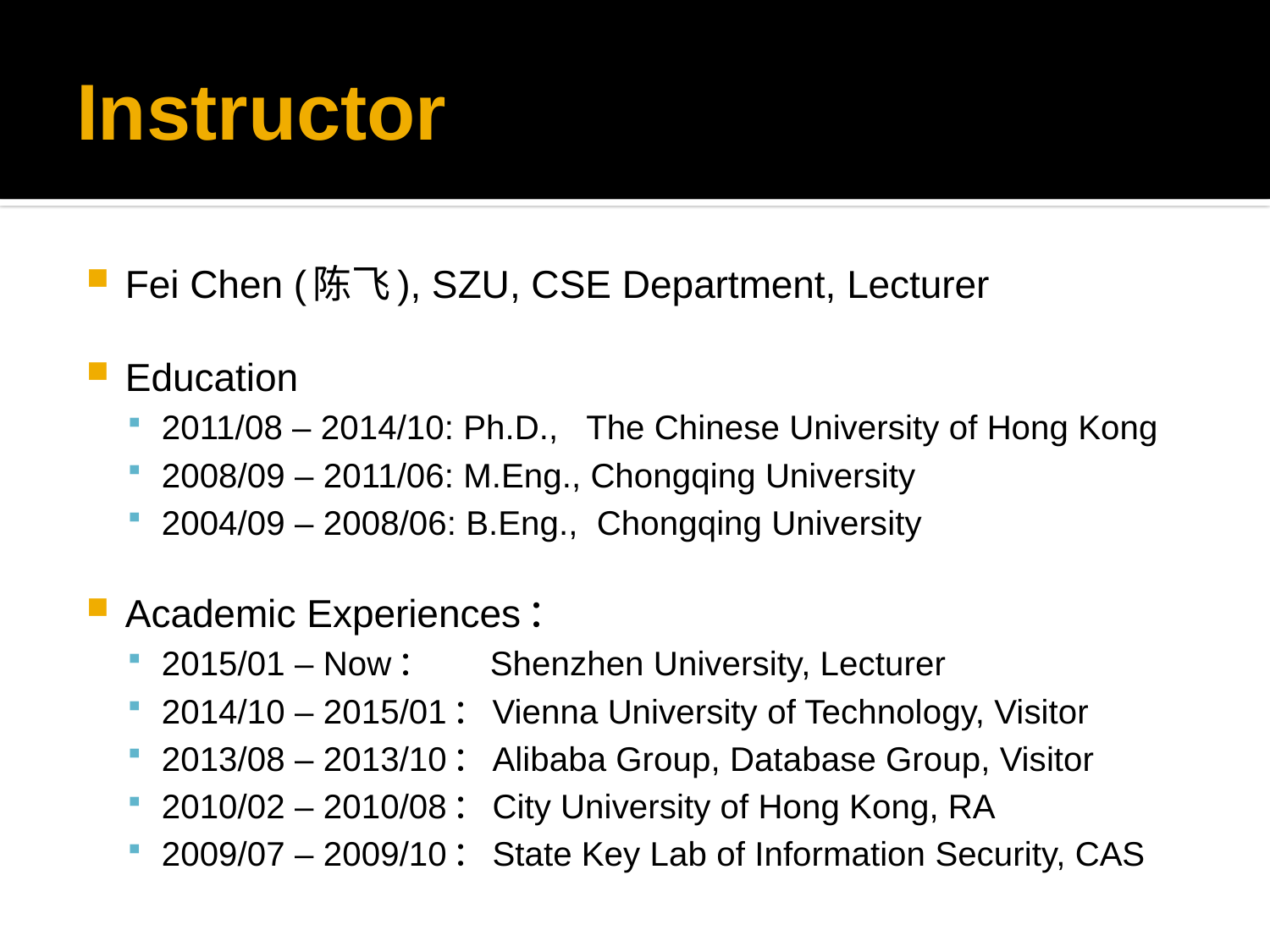

# Instructor
Fei Chen (陈飞), SZU, CSE Department, Lecturer

Education
2011/08 – 2014/10: Ph.D.,   The Chinese University of Hong Kong
2008/09 – 2011/06: M.Eng., Chongqing University
2004/09 – 2008/06: B.Eng.,  Chongqing University

Academic Experiences：
2015/01 – Now：       Shenzhen University, Lecturer
2014/10 – 2015/01：Vienna University of Technology, Visitor
2013/08 – 2013/10：Alibaba Group, Database Group, Visitor
2010/02 – 2010/08：City University of Hong Kong, RA
2009/07 – 2009/10：State Key Lab of Information Security, CAS